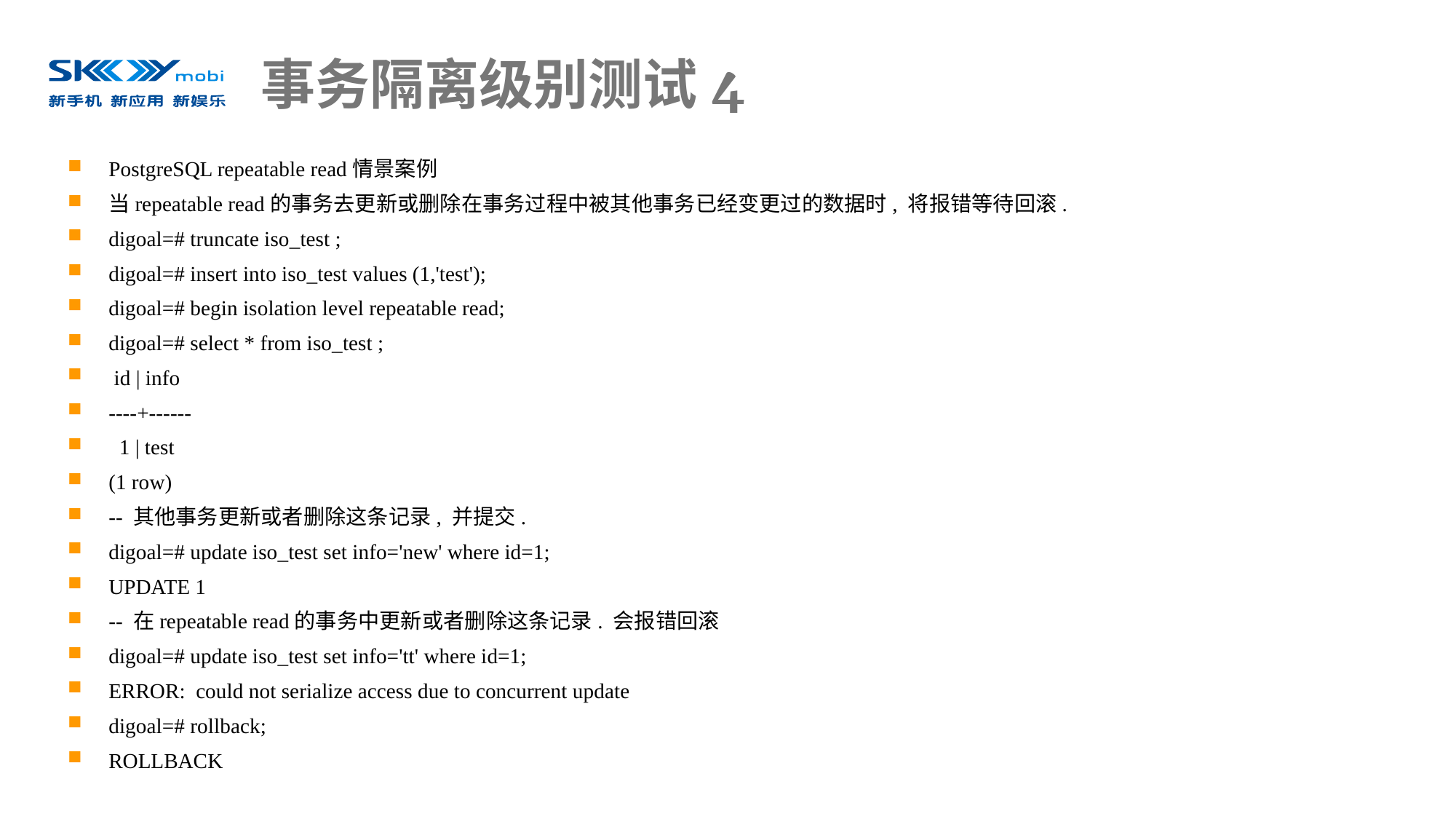

# 事务隔离级别测试4
PostgreSQL repeatable read情景案例
当repeatable read的事务去更新或删除在事务过程中被其他事务已经变更过的数据时, 将报错等待回滚.
digoal=# truncate iso_test ;
digoal=# insert into iso_test values (1,'test');
digoal=# begin isolation level repeatable read;
digoal=# select * from iso_test ;
 id | info
----+------
  1 | test
(1 row)
-- 其他事务更新或者删除这条记录, 并提交.
digoal=# update iso_test set info='new' where id=1;
UPDATE 1
-- 在repeatable read的事务中更新或者删除这条记录. 会报错回滚
digoal=# update iso_test set info='tt' where id=1;
ERROR:  could not serialize access due to concurrent update
digoal=# rollback;
ROLLBACK